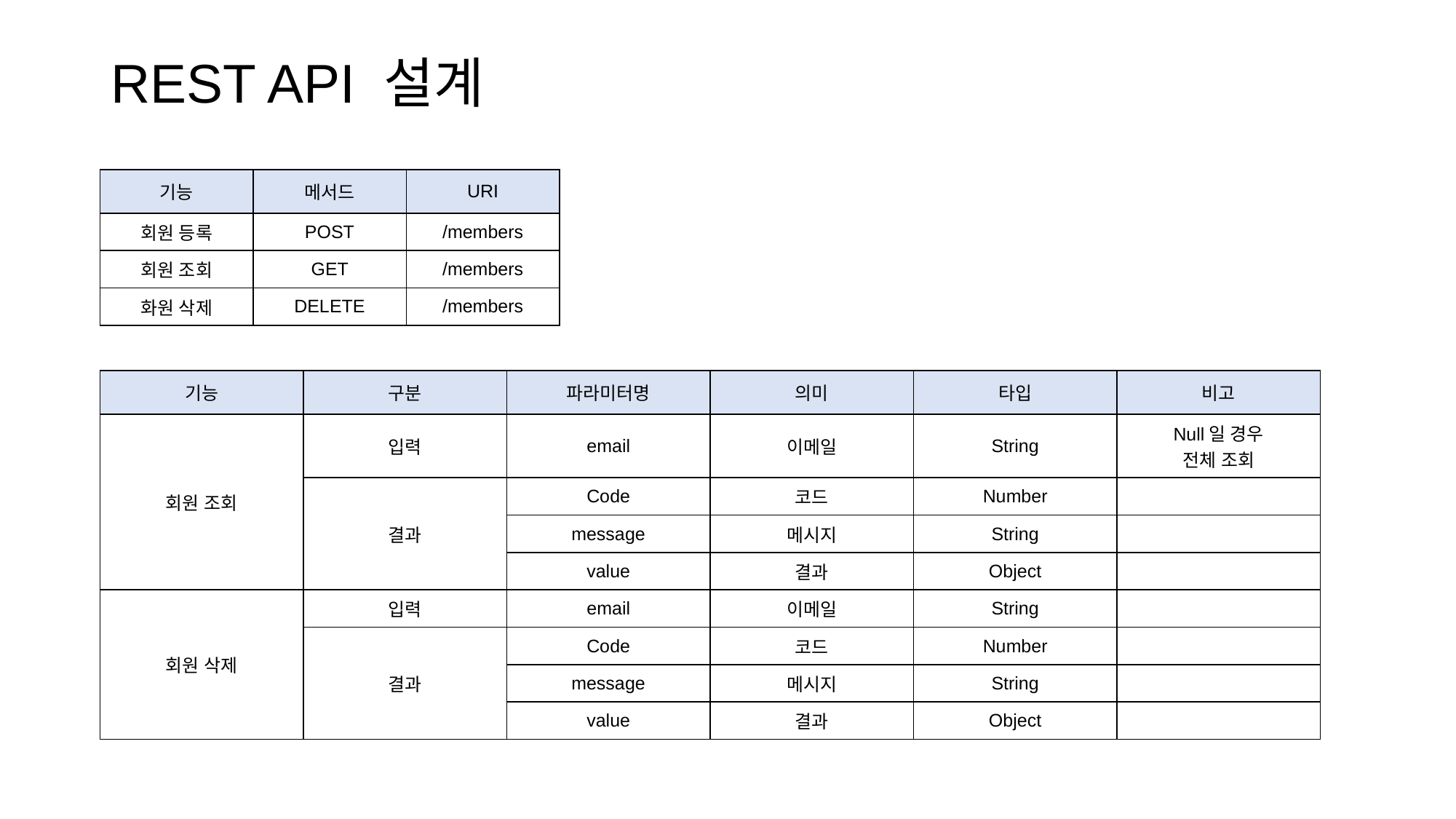

# REST API 설계
| 기능 | 메서드 | URI |
| --- | --- | --- |
| 회원 등록 | POST | /members |
| 회원 조회 | GET | /members |
| 화원 삭제 | DELETE | /members |
| 기능 | 구분 | 파라미터명 | 의미 | 타입 | 비고 |
| --- | --- | --- | --- | --- | --- |
| 회원 조회 | 입력 | email | 이메일 | String | Null일 경우 전체 조회 |
|  | 결과 | Code | 코드 | Number |  |
|  |  | message | 메시지 | String |  |
|  |  | value | 결과 | Object |  |
| 회원 삭제 | 입력 | email | 이메일 | String |  |
|  | 결과 | Code | 코드 | Number |  |
|  |  | message | 메시지 | String |  |
|  |  | value | 결과 | Object |  |